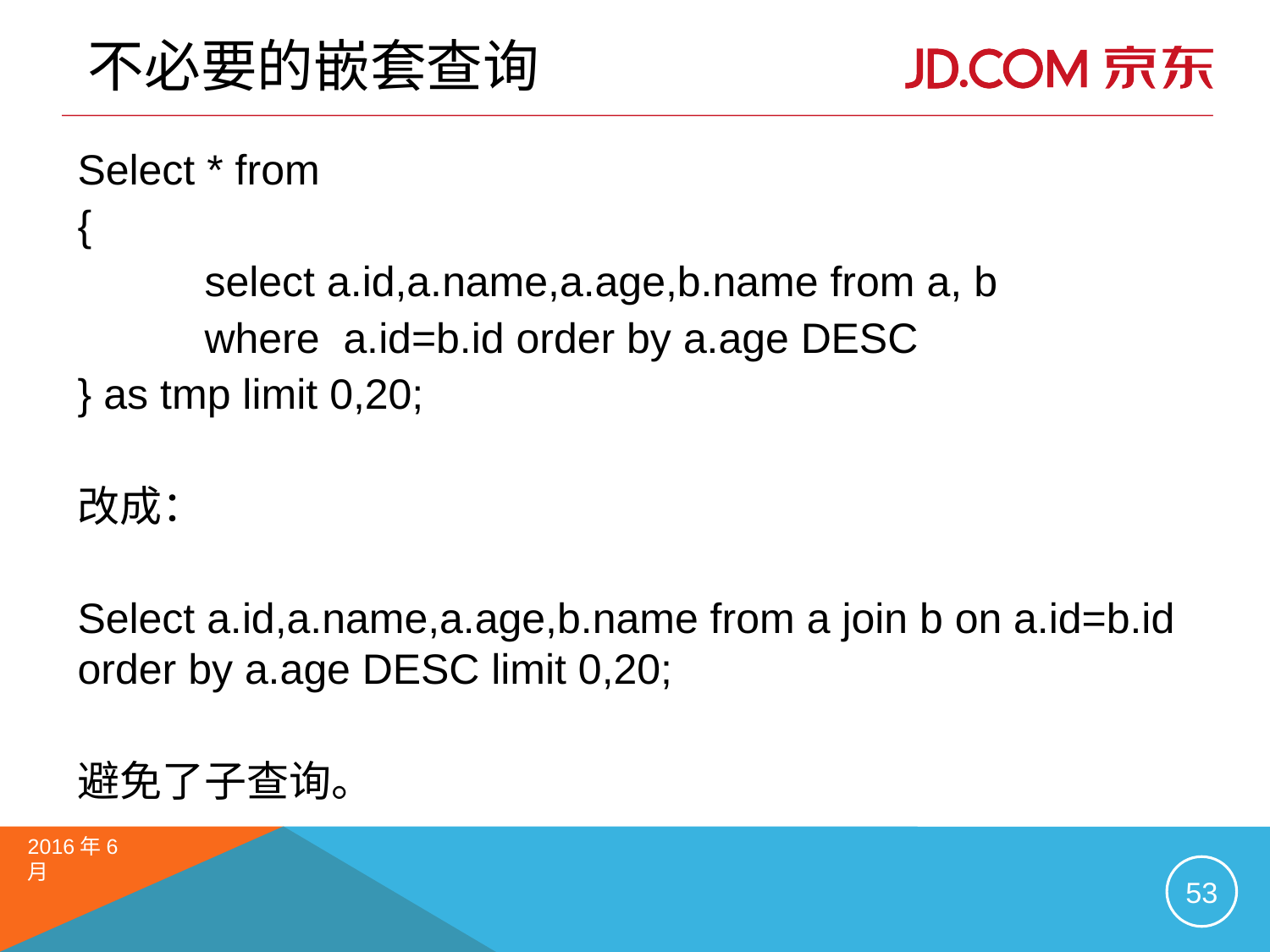

# 不必要的嵌套查询
Select * from
{
	select a.id,a.name,a.age,b.name from a, b
	where  a.id=b.id order by a.age DESC
} as tmp limit 0,20;

改成：

Select a.id,a.name,a.age,b.name from a join b on a.id=b.id order by a.age DESC limit 0,20;

避免了子查询。

2016年6月
53